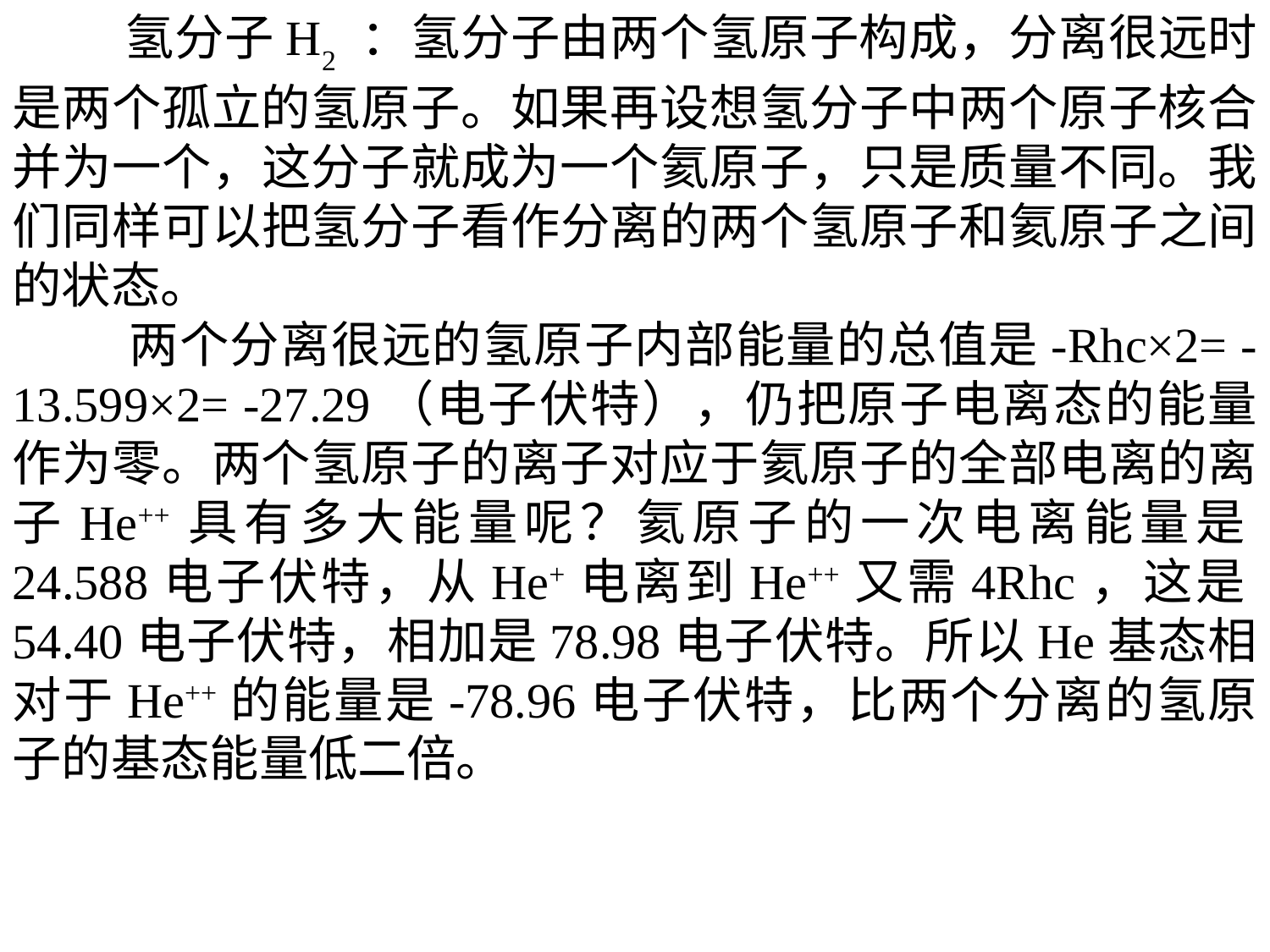

氢分子H2 ：氢分子由两个氢原子构成，分离很远时是两个孤立的氢原子。如果再设想氢分子中两个原子核合并为一个，这分子就成为一个氦原子，只是质量不同。我们同样可以把氢分子看作分离的两个氢原子和氦原子之间的状态。
     两个分离很远的氢原子内部能量的总值是-Rhc×2= -13.599×2= -27.29（电子伏特），仍把原子电离态的能量作为零。两个氢原子的离子对应于氦原子的全部电离的离子He++具有多大能量呢？氦原子的一次电离能量是24.588电子伏特，从He+电离到He++又需4Rhc，这是54.40电子伏特，相加是78.98电子伏特。所以He基态相对于He++的能量是-78.96电子伏特，比两个分离的氢原子的基态能量低二倍。